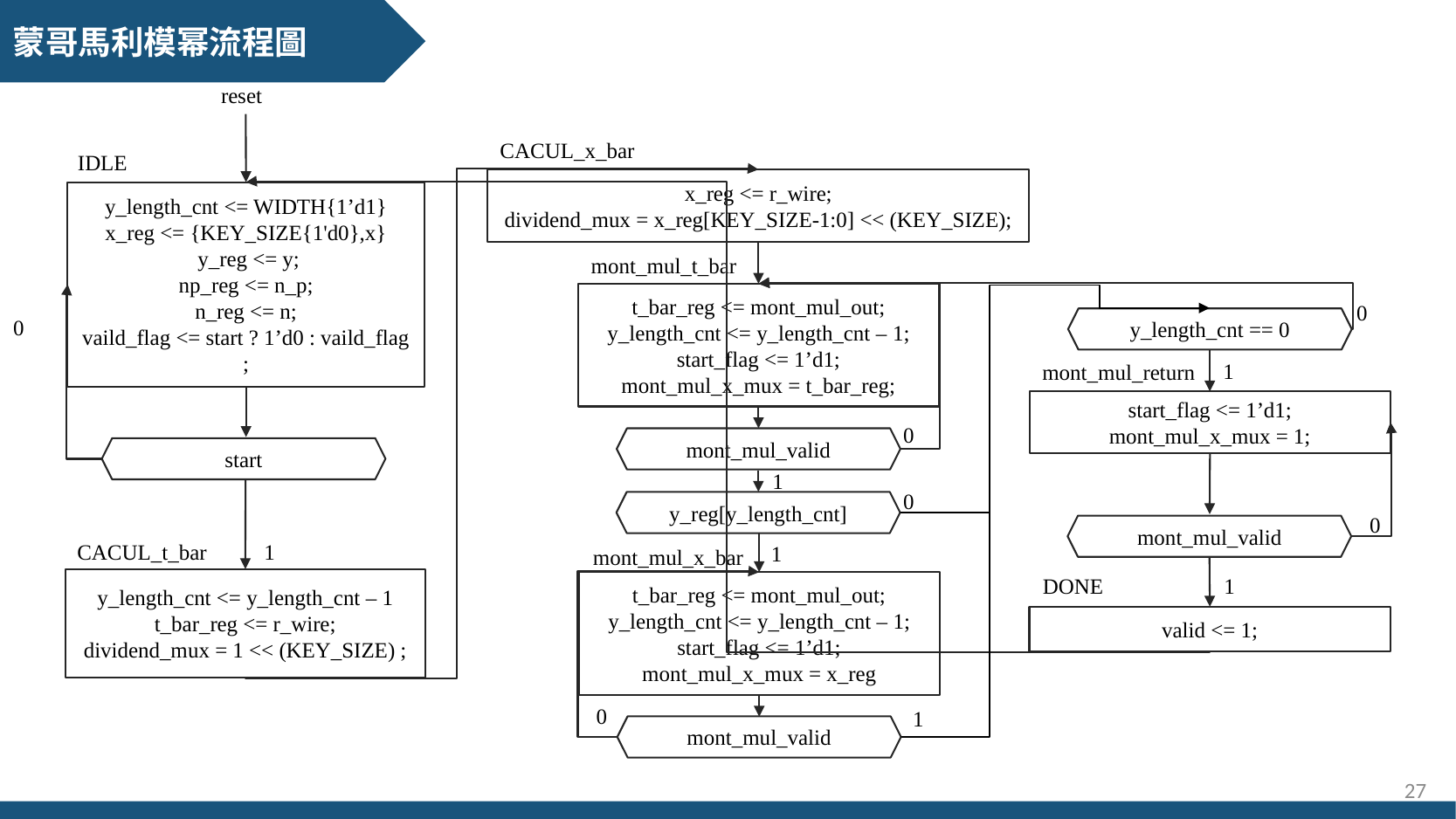

蒙哥馬利模幂流程圖
reset
CACUL_x_bar
IDLE
x_reg <= r_wire;
dividend_mux = x_reg[KEY_SIZE-1:0] << (KEY_SIZE);
y_length_cnt <= WIDTH{1’d1}
x_reg <= {KEY_SIZE{1'd0},x}
 y_reg <= y;
np_reg <= n_p;
n_reg <= n;
vaild_flag <= start ? 1’d0 : vaild_flag ;
mont_mul_t_bar
t_bar_reg <= mont_mul_out;
y_length_cnt <= y_length_cnt – 1;
start_flag <= 1’d1;
mont_mul_x_mux = t_bar_reg;
0
0
y_length_cnt == 0
1
mont_mul_return
start_flag <= 1’d1;
mont_mul_x_mux = 1;
0
mont_mul_valid
start
1
0
y_reg[y_length_cnt]
0
mont_mul_valid
CACUL_t_bar
1
1
mont_mul_x_bar
DONE
1
y_length_cnt <= y_length_cnt – 1
t_bar_reg <= r_wire;
dividend_mux = 1 << (KEY_SIZE) ;
t_bar_reg <= mont_mul_out;
y_length_cnt <= y_length_cnt – 1;
start_flag <= 1’d1;
mont_mul_x_mux = x_reg
valid <= 1;
0
1
mont_mul_valid
27